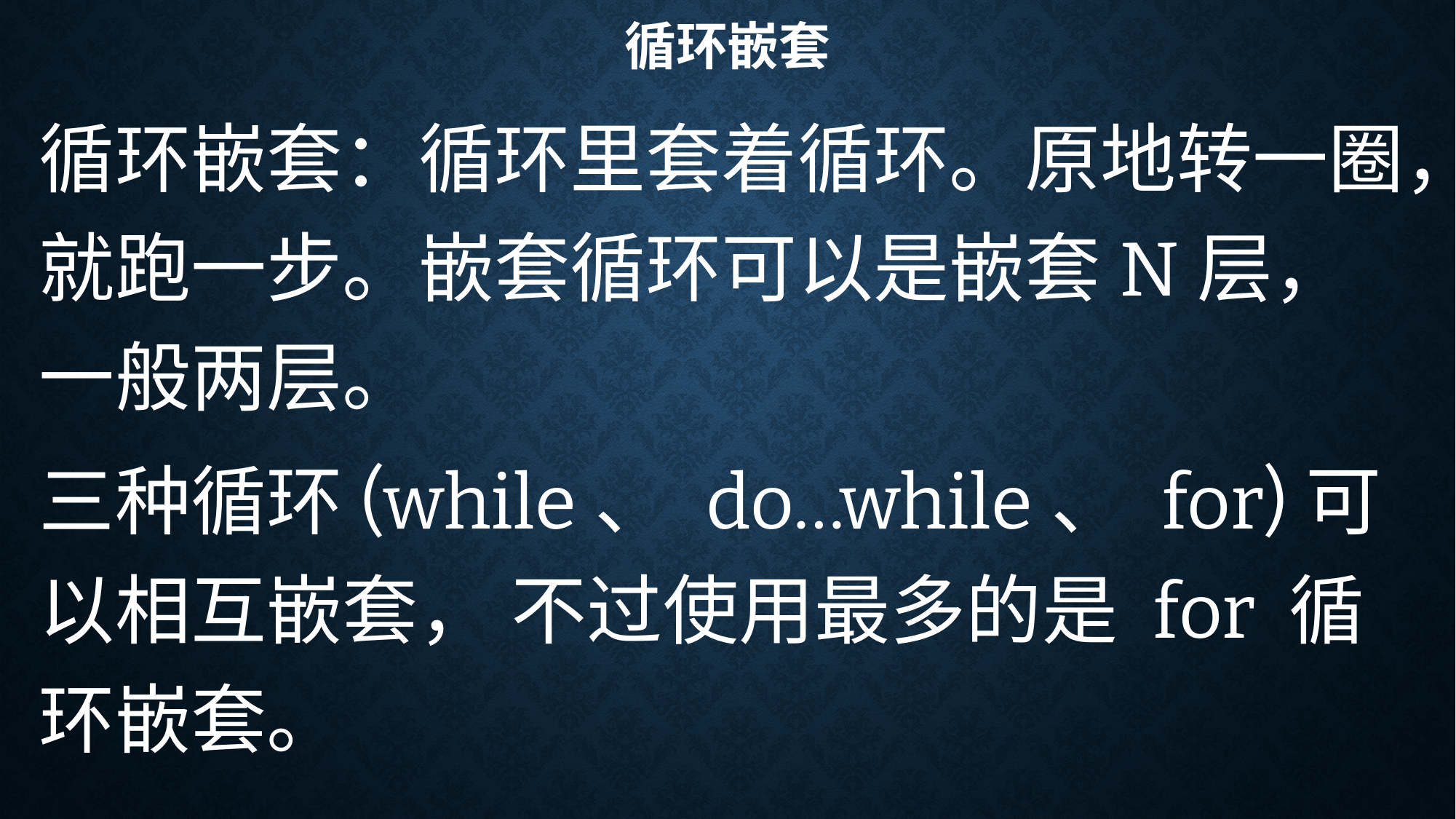

# 循环嵌套
循环嵌套：循环里套着循环。原地转一圈，就跑一步。嵌套循环可以是嵌套N层，一般两层。
三种循环(while、 do…while、 for)可以相互嵌套， 不过使用最多的是 for 循环嵌套。